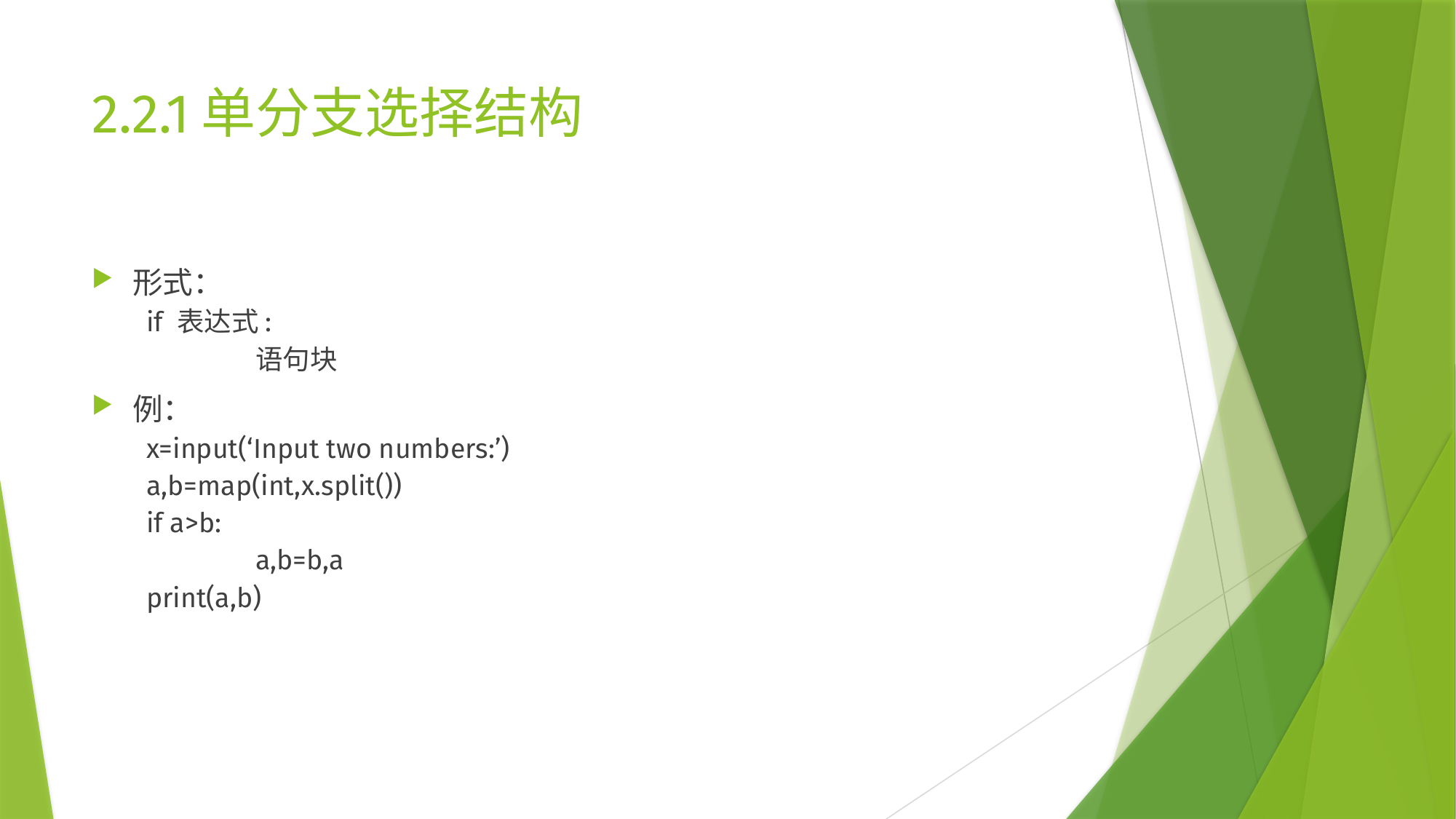

# 2.2.1	单分支选择结构
形式：
if 表达式:
	语句块
例：
x=input(‘Input two numbers:’)
a,b=map(int,x.split())
if a>b:
	a,b=b,a
print(a,b)